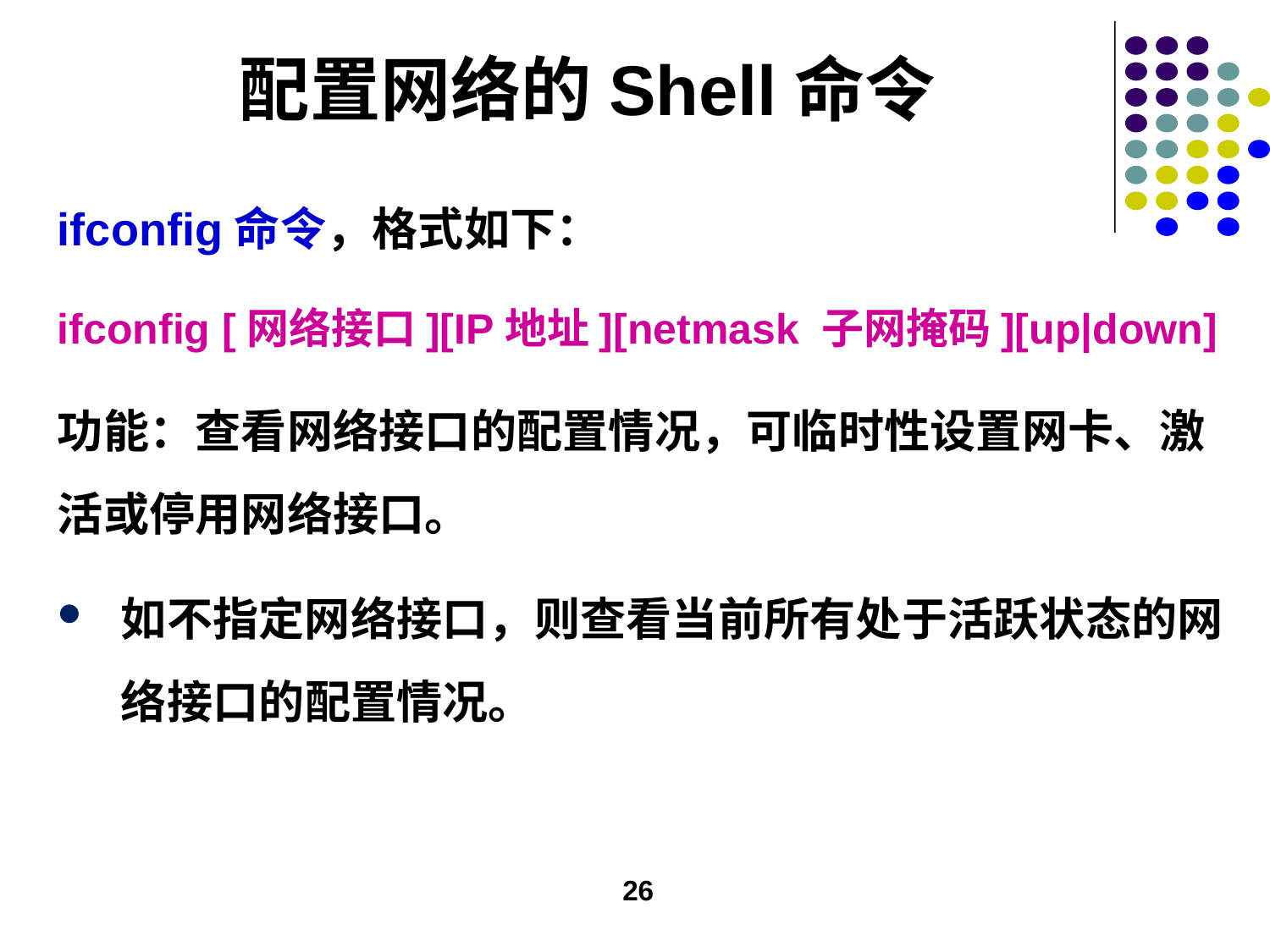

# 配置网络的Shell命令
ifconfig命令，格式如下：
ifconfig [网络接口][IP地址][netmask 子网掩码][up|down]
功能：查看网络接口的配置情况，可临时性设置网卡、激活或停用网络接口。
如不指定网络接口，则查看当前所有处于活跃状态的网络接口的配置情况。

26